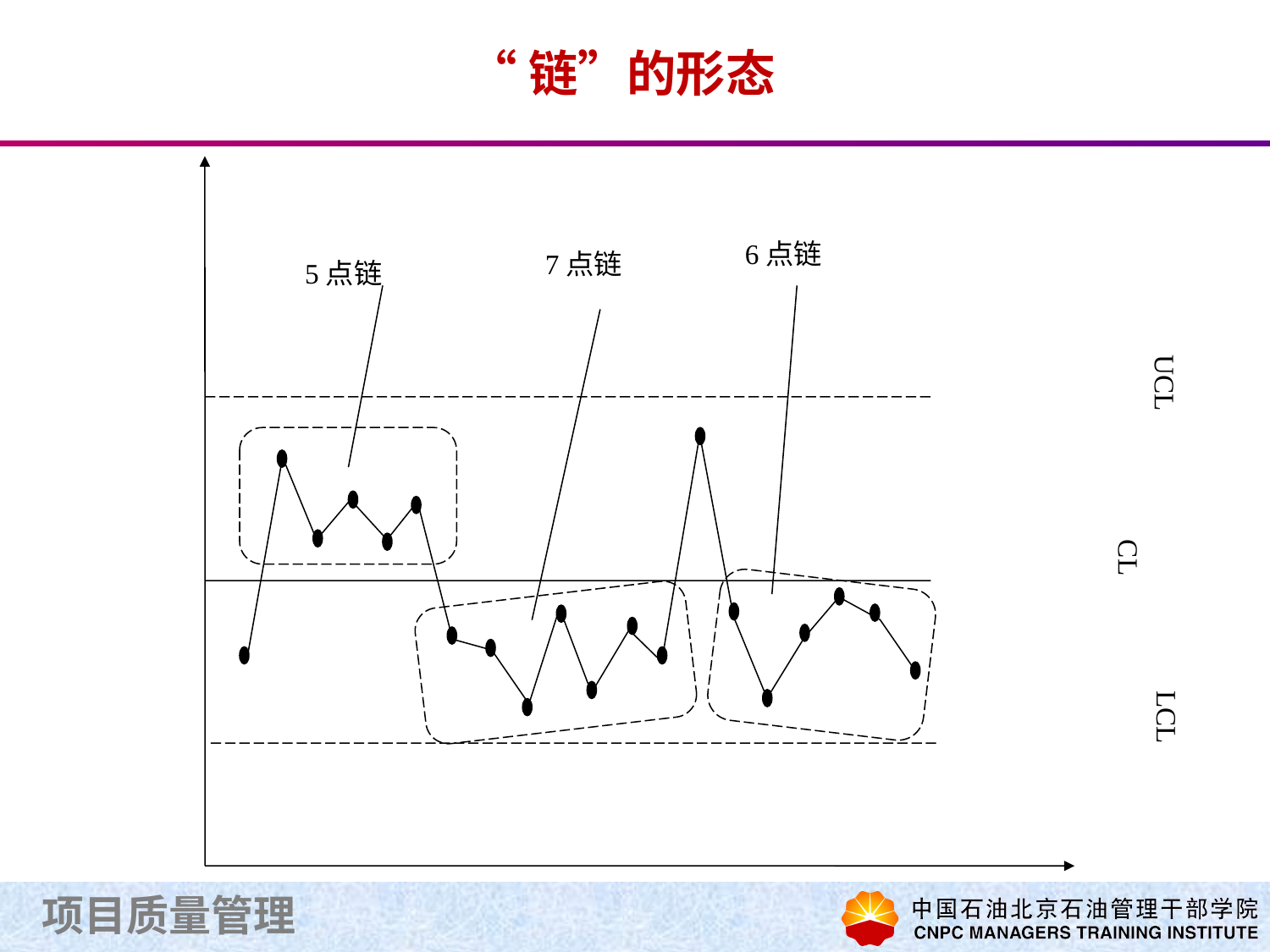

“链”的形态

6点链
7点链
5点链

CL

UCL
LCL